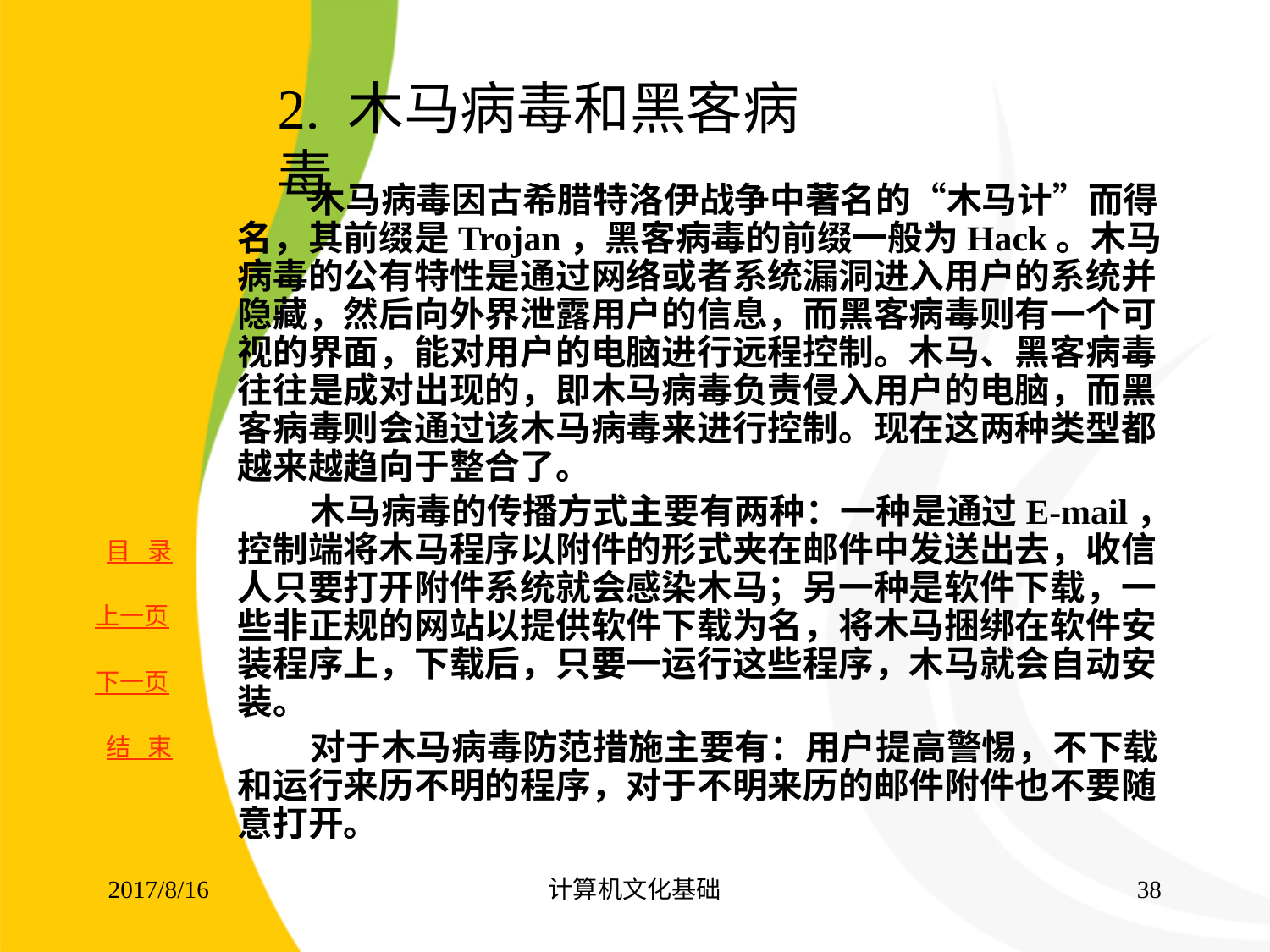

# 2. 木马病毒和黑客病毒
        木马病毒因古希腊特洛伊战争中著名的“木马计”而得名，其前缀是Trojan，黑客病毒的前缀一般为Hack。木马病毒的公有特性是通过网络或者系统漏洞进入用户的系统并隐藏，然后向外界泄露用户的信息，而黑客病毒则有一个可视的界面，能对用户的电脑进行远程控制。木马、黑客病毒往往是成对出现的，即木马病毒负责侵入用户的电脑，而黑客病毒则会通过该木马病毒来进行控制。现在这两种类型都越来越趋向于整合了。
        木马病毒的传播方式主要有两种：一种是通过E-mail，控制端将木马程序以附件的形式夹在邮件中发送出去，收信人只要打开附件系统就会感染木马；另一种是软件下载，一些非正规的网站以提供软件下载为名，将木马捆绑在软件安装程序上，下载后，只要一运行这些程序，木马就会自动安装。
        对于木马病毒防范措施主要有：用户提高警惕，不下载和运行来历不明的程序，对于不明来历的邮件附件也不要随意打开。
2017/8/16
计算机文化基础
38